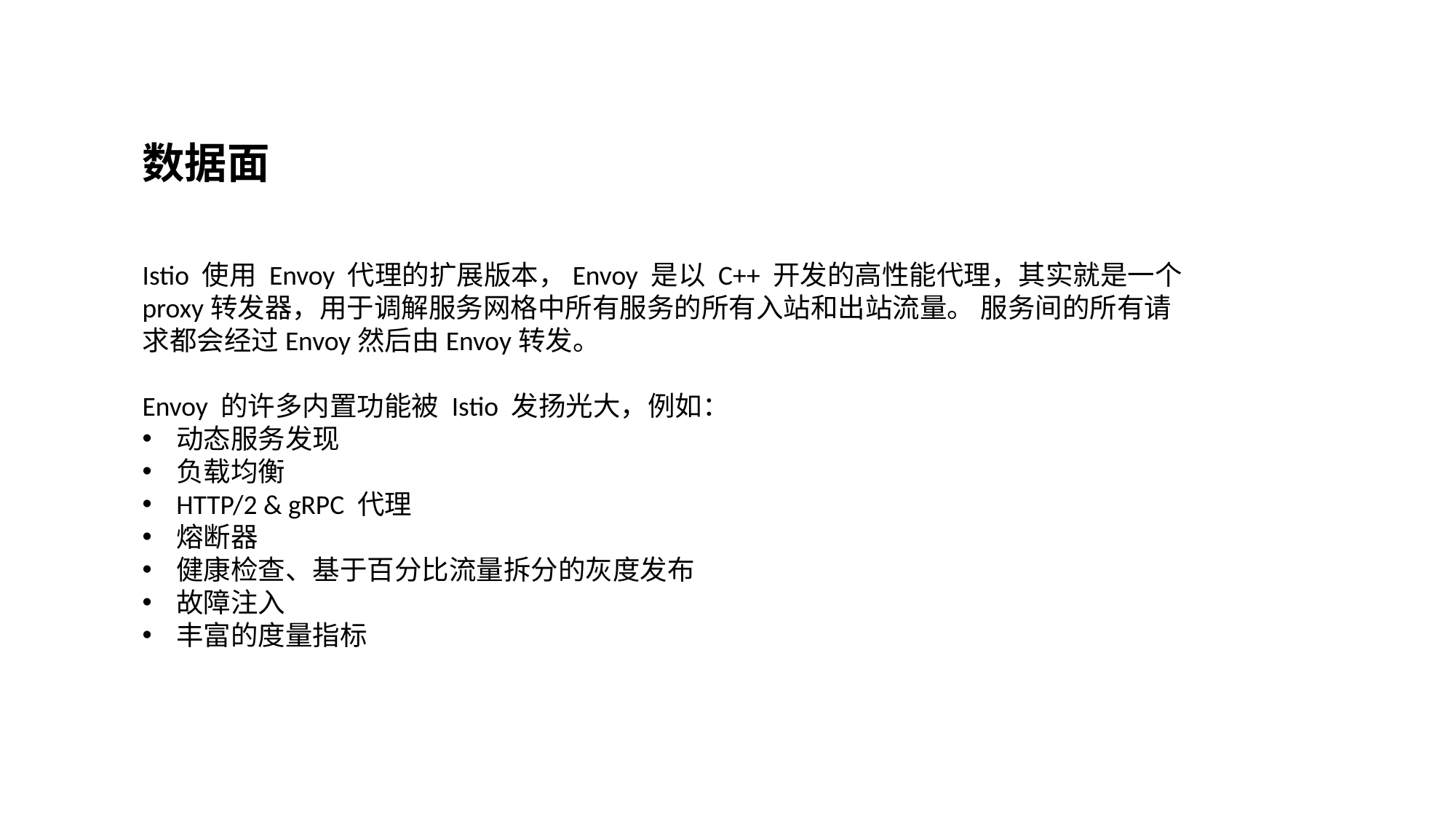

数据面

Istio 使用 Envoy 代理的扩展版本，Envoy 是以 C++ 开发的高性能代理，其实就是一个proxy转发器，用于调解服务网格中所有服务的所有入站和出站流量。 服务间的所有请求都会经过Envoy然后由Envoy转发。

Envoy 的许多内置功能被 Istio 发扬光大，例如：
动态服务发现
负载均衡
HTTP/2 & gRPC 代理
熔断器
健康检查、基于百分比流量拆分的灰度发布
故障注入
丰富的度量指标